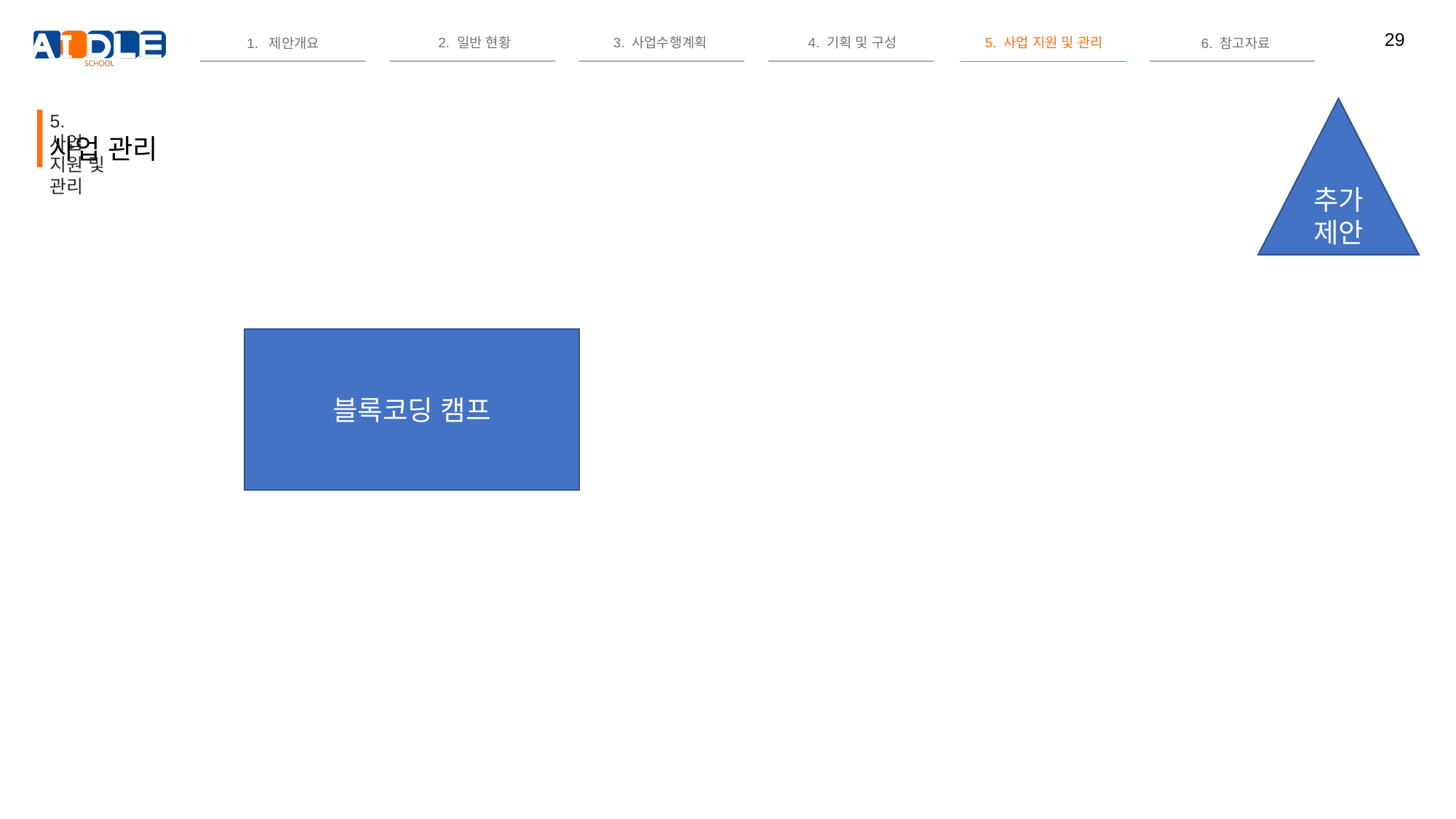

추가제안
5. 사업 지원 및 관리
사업 관리
블록코딩 캠프